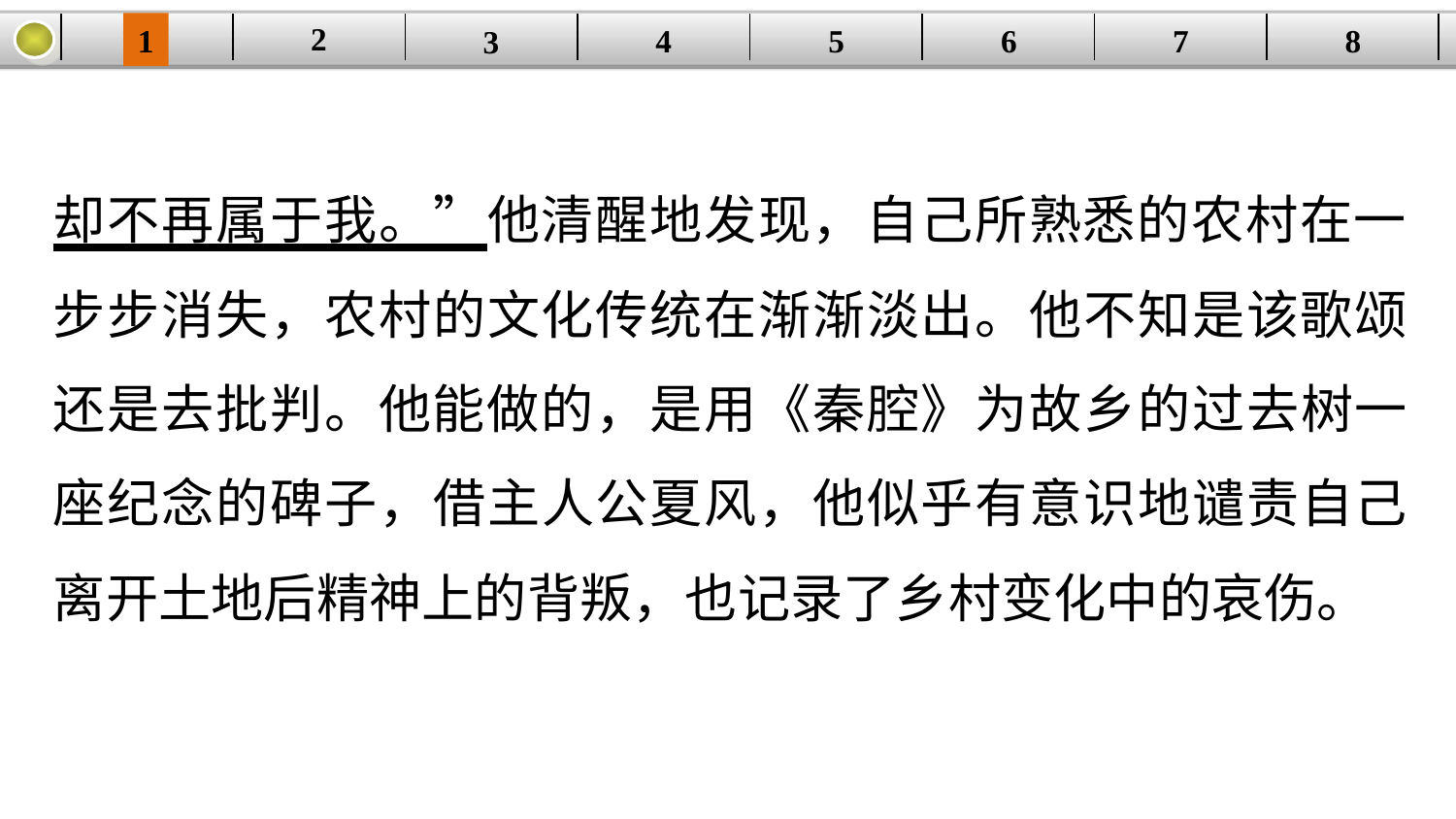

2
1
8
7
6
|  |  |  |  |  |  |  |  |
| --- | --- | --- | --- | --- | --- | --- | --- |
5
4
3

却不再属于我。”他清醒地发现，自己所熟悉的农村在一步步消失，农村的文化传统在渐渐淡出。他不知是该歌颂还是去批判。他能做的，是用《秦腔》为故乡的过去树一座纪念的碑子，借主人公夏风，他似乎有意识地谴责自己离开土地后精神上的背叛，也记录了乡村变化中的哀伤。